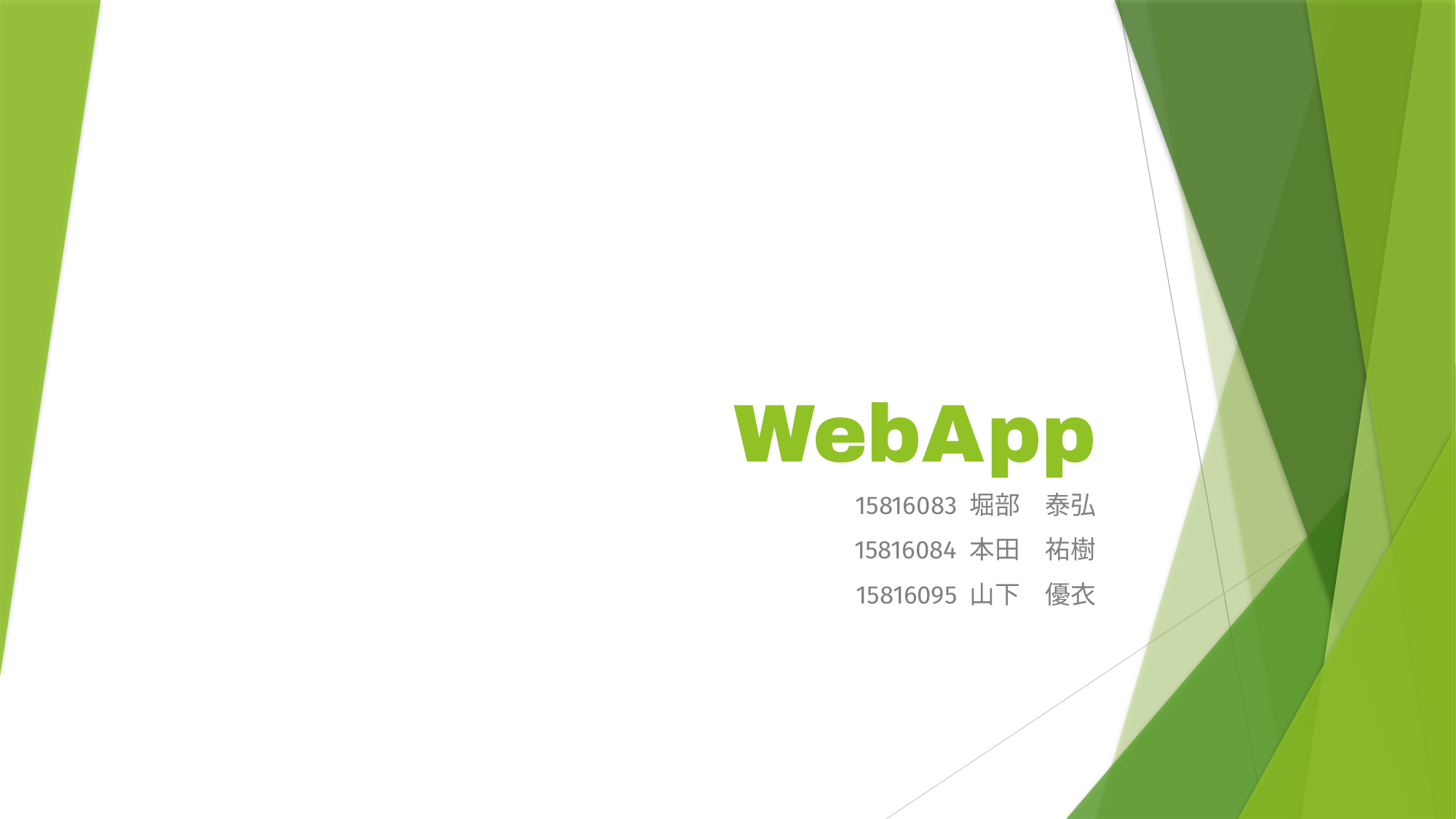

# WebApp
15816083 堀部　泰弘
15816084 本田　祐樹
15816095 山下　優衣